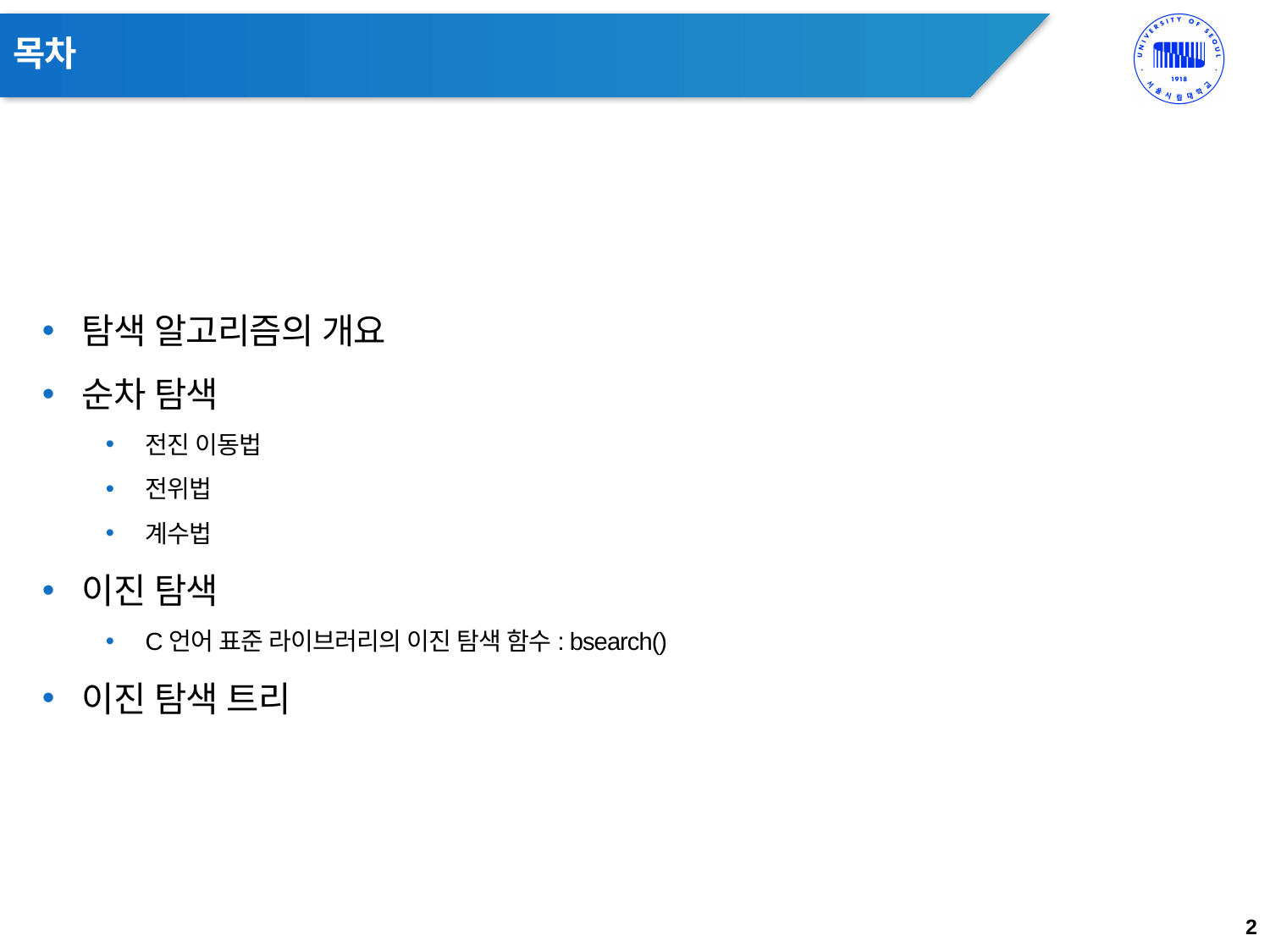

# 목차
탐색 알고리즘의 개요
순차 탐색
전진 이동법
전위법
계수법
이진 탐색
C언어 표준 라이브러리의 이진 탐색 함수: bsearch()
이진 탐색 트리
2